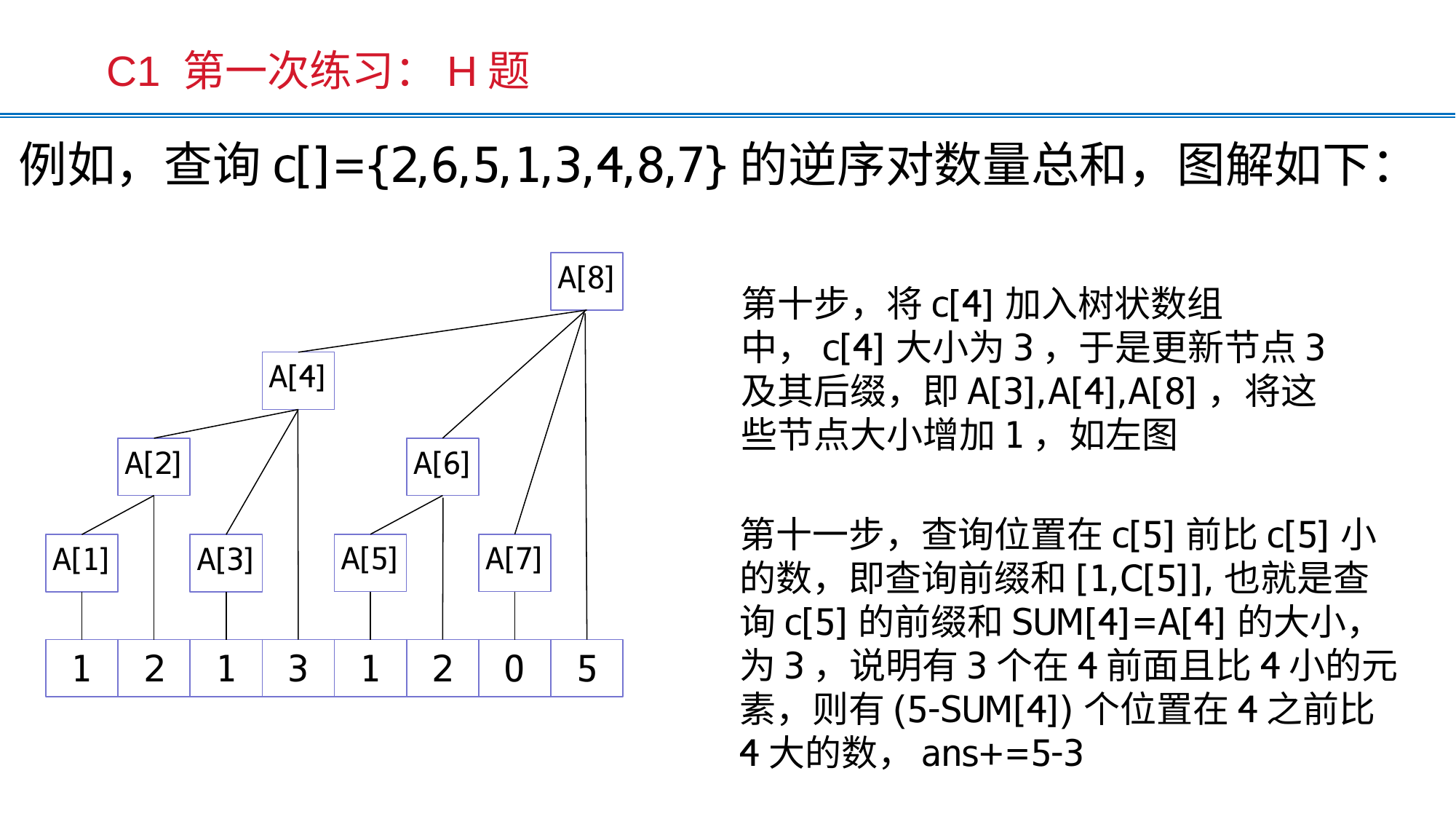

C1 第一次练习：H题

例如，查询c[]={2,6,5,1,3,4,8,7}的逆序对数量总和，图解如下：
A[8]
第十步，将c[4]加入树状数组中，c[4]大小为3，于是更新节点3及其后缀，即A[3],A[4],A[8]，将这些节点大小增加1，如左图
A[4]
A[2]
A[6]
第十一步，查询位置在c[5]前比c[5]小的数，即查询前缀和[1,C[5]],也就是查询c[5]的前缀和SUM[4]=A[4]的大小，为3，说明有3个在4前面且比4小的元素，则有(5-SUM[4])个位置在4之前比4大的数，ans+=5-3
A[5]
A[7]
A[1]
A[3]
1
2
1
3
1
2
0
5